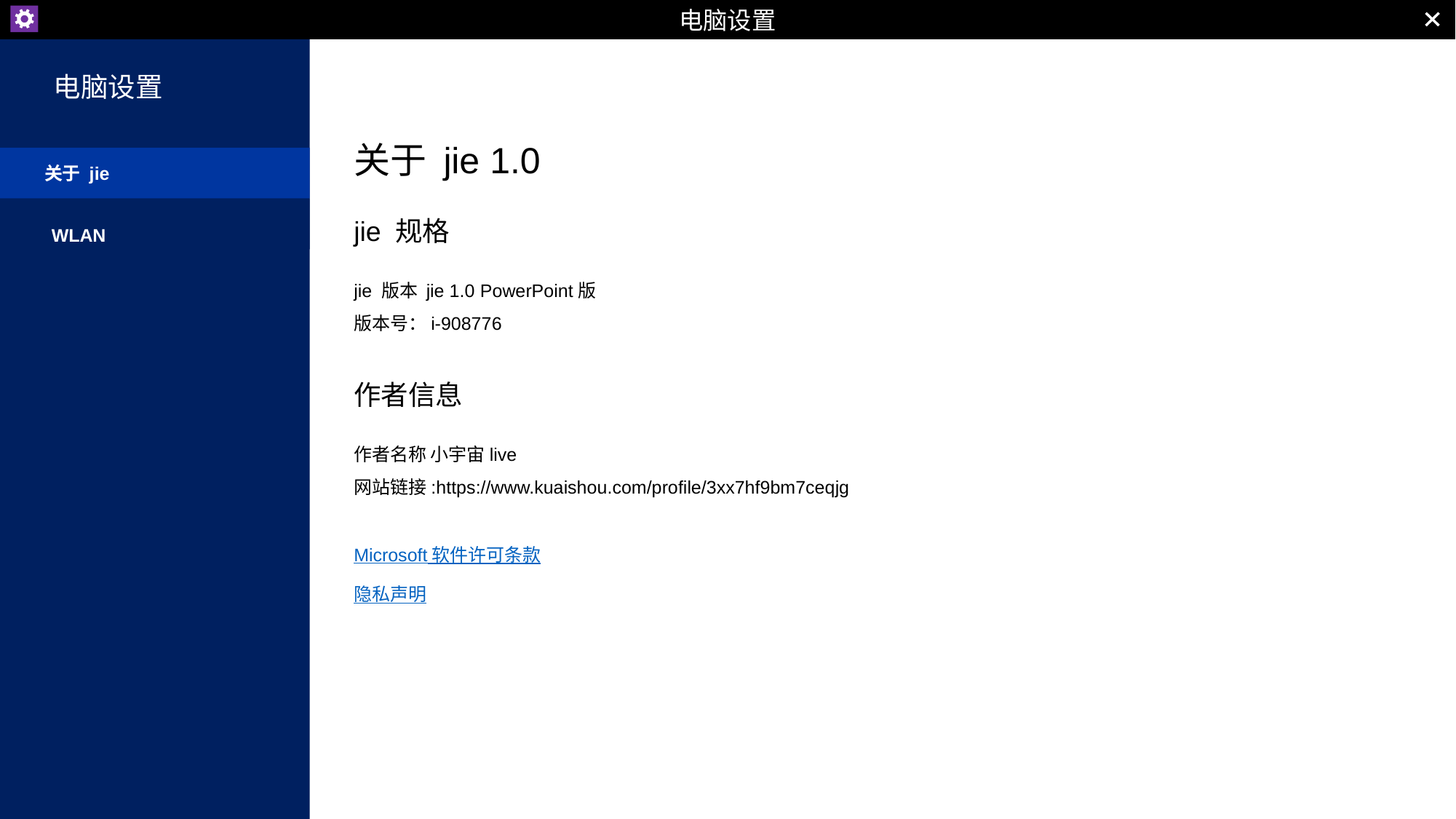

电脑设置

电脑设置
关于 jie 1.0

jie 规格

jie 版本 jie 1.0 PowerPoint版
版本号：i-908776

作者信息

作者名称 小宇宙live
网站链接:https://www.kuaishou.com/profile/3xx7hf9bm7ceqjg

Microsoft 软件许可条款
隐私声明
       关于 jie
        WLAN